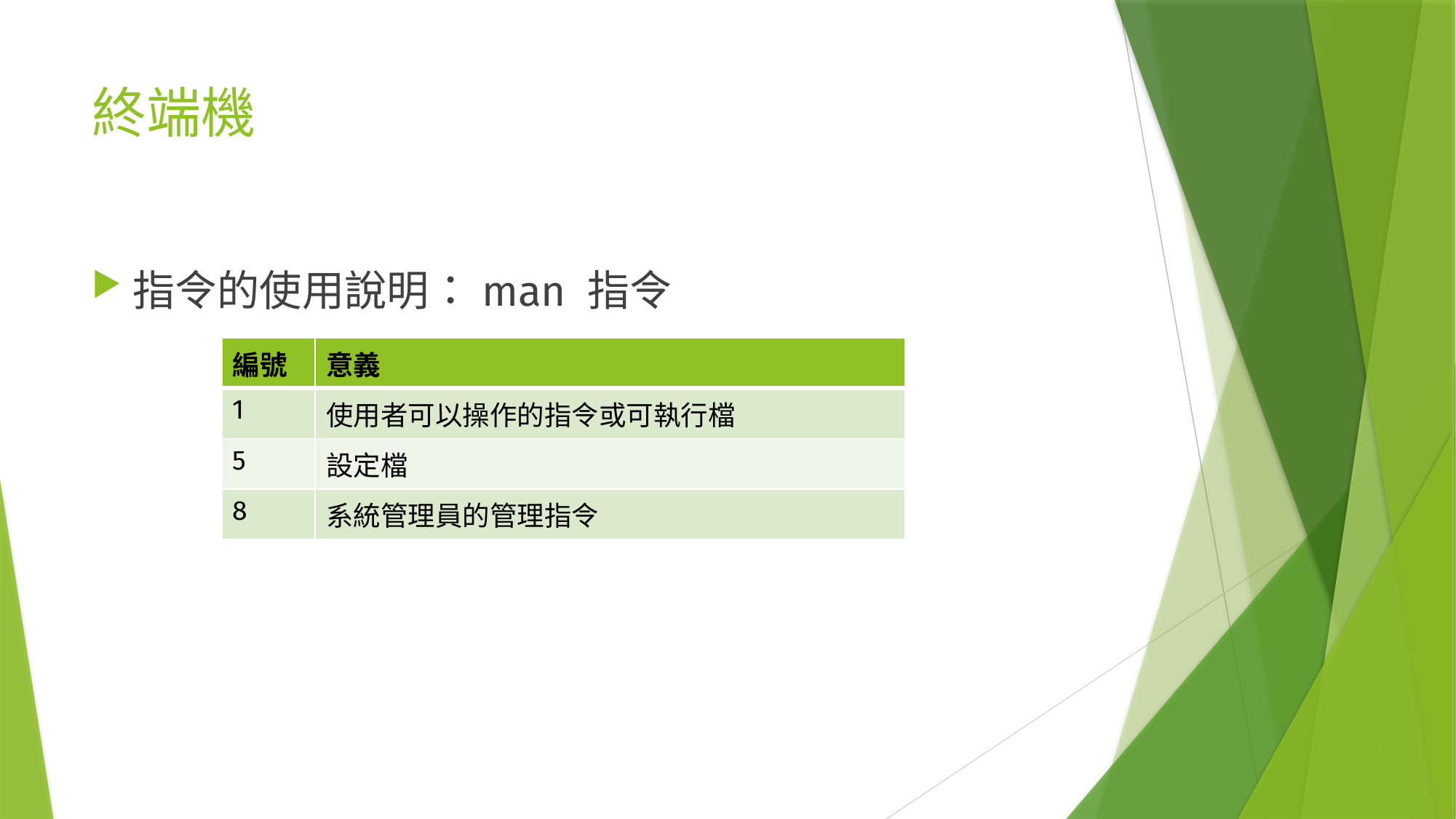

# 終端機
指令的使用說明：man 指令
| 編號 | 意義 |
| --- | --- |
| 1 | 使用者可以操作的指令或可執行檔 |
| 5 | 設定檔 |
| 8 | 系統管理員的管理指令 |